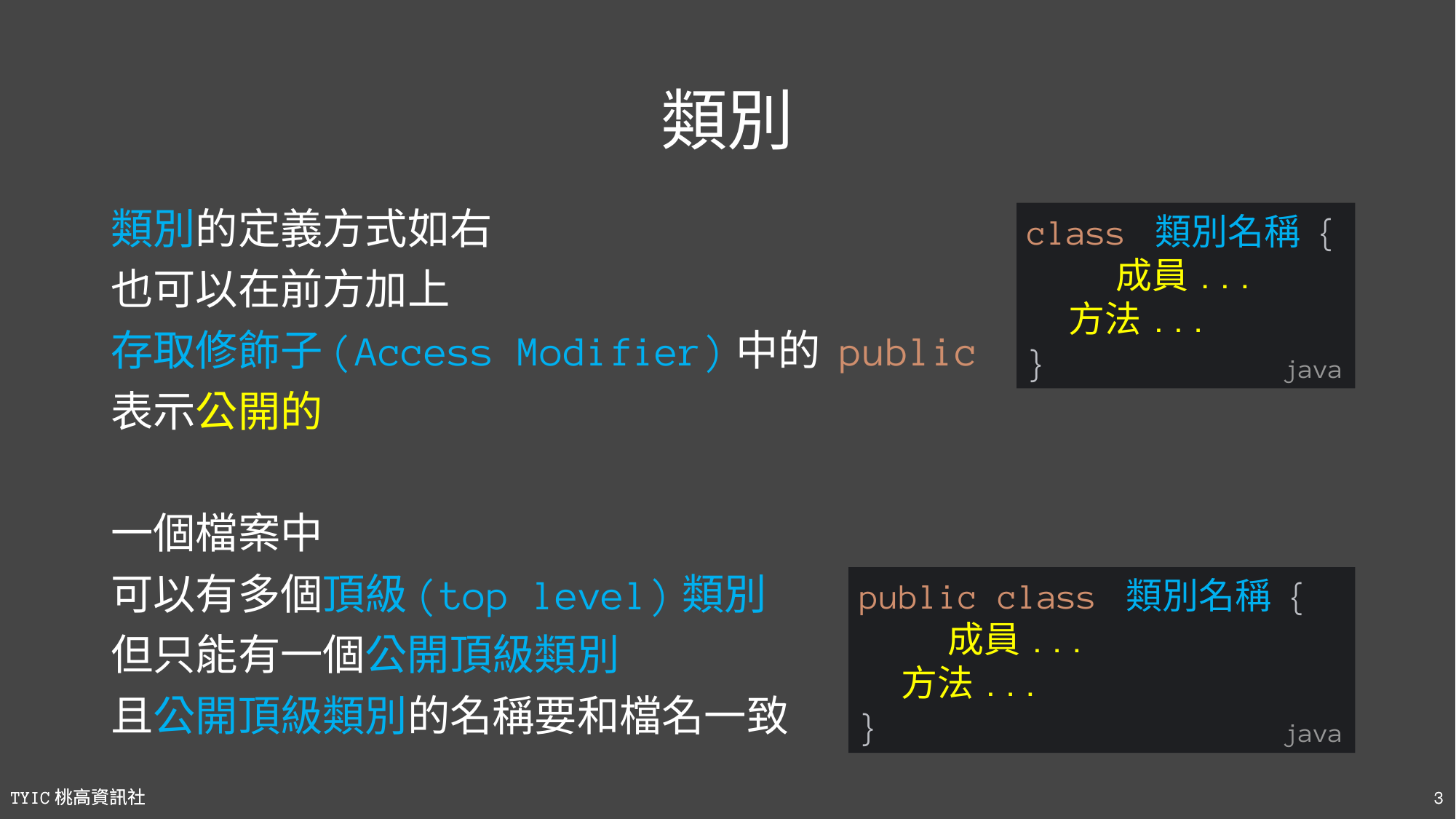

# 類別
類別的定義方式如右
也可以在前方加上
存取修飾子(Access Modifier)中的 public
表示公開的

一個檔案中
可以有多個頂級(top level)類別
但只能有一個公開頂級類別
且公開頂級類別的名稱要和檔名一致
class 類別名稱 {
    成員...
    方法...
}
java
public class 類別名稱 {
    成員...
    方法...
}
java